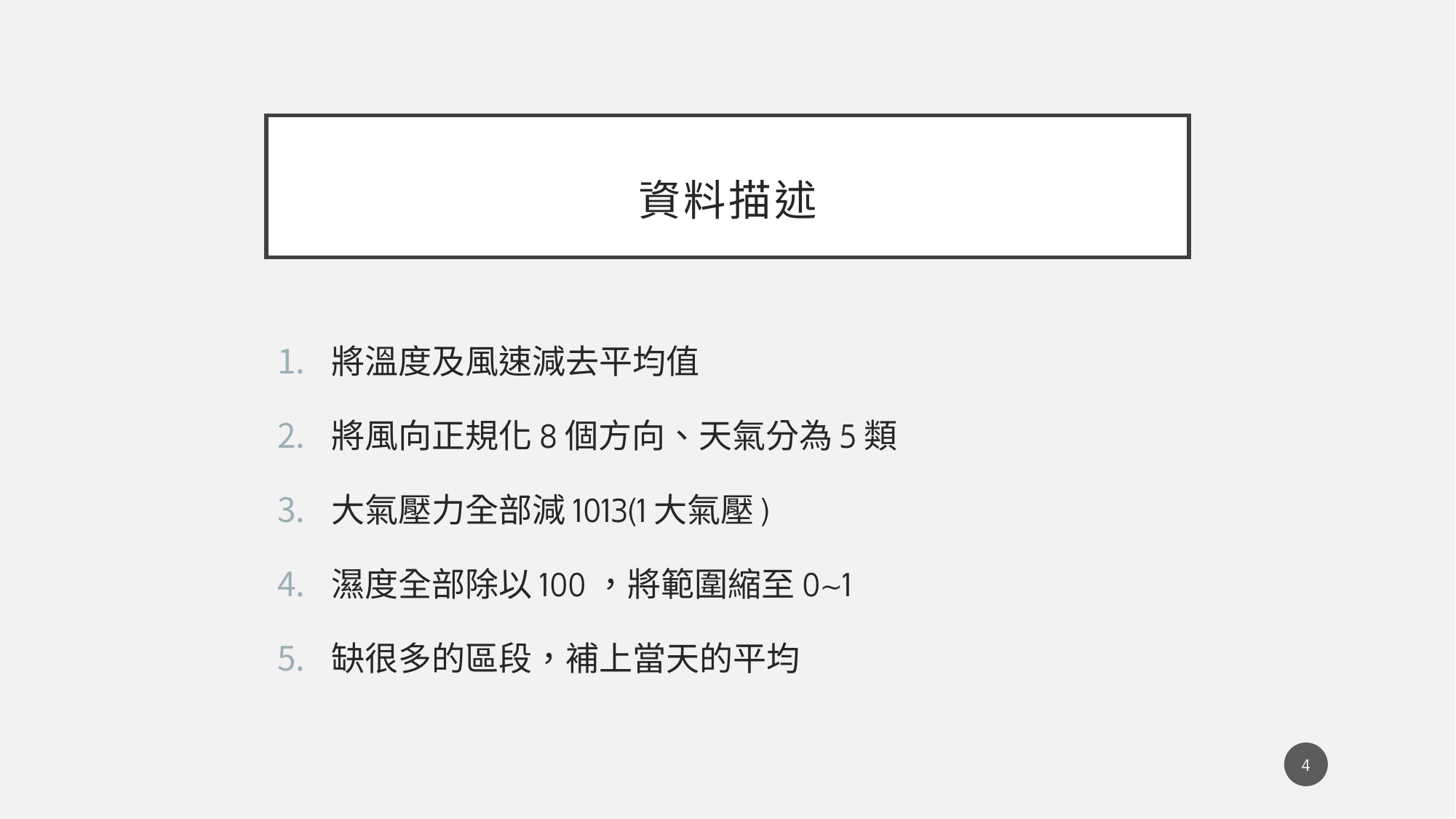

# 資料描述
將溫度及風速減去平均值
將風向正規化8個方向、天氣分為5類
大氣壓力全部減1013(1大氣壓)
濕度全部除以100，將範圍縮至0~1
缺很多的區段，補上當天的平均
4